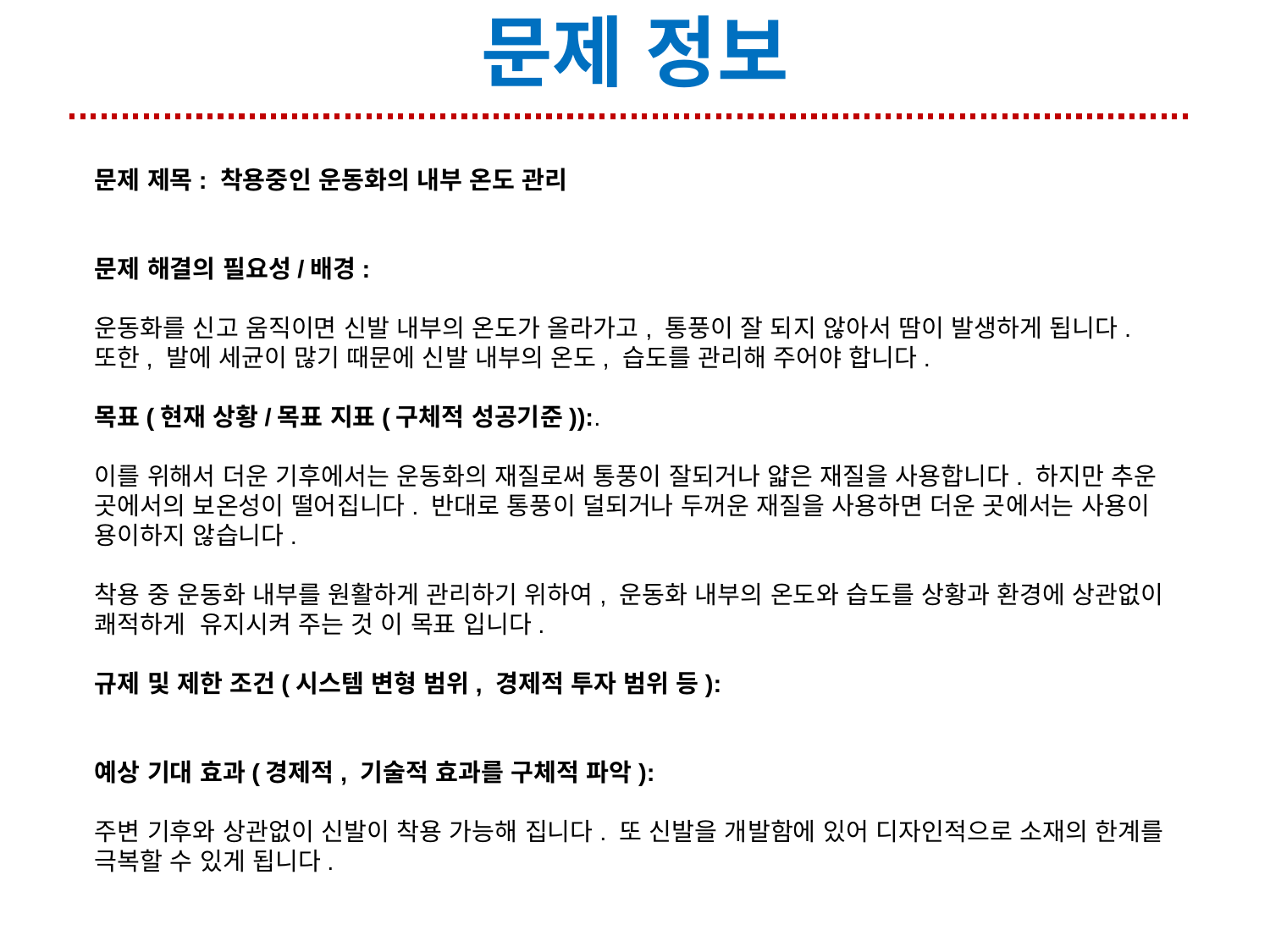

# 문제 정보
문제 제목: 착용중인 운동화의 내부 온도 관리

문제 해결의 필요성/배경:

운동화를 신고 움직이면 신발 내부의 온도가 올라가고, 통풍이 잘 되지 않아서 땀이 발생하게 됩니다. 또한, 발에 세균이 많기 때문에 신발 내부의 온도, 습도를 관리해 주어야 합니다.

목표(현재 상황/목표 지표(구체적 성공기준)):.

이를 위해서 더운 기후에서는 운동화의 재질로써 통풍이 잘되거나 얇은 재질을 사용합니다. 하지만 추운 곳에서의 보온성이 떨어집니다. 반대로 통풍이 덜되거나 두꺼운 재질을 사용하면 더운 곳에서는 사용이 용이하지 않습니다.

착용 중 운동화 내부를 원활하게 관리하기 위하여, 운동화 내부의 온도와 습도를 상황과 환경에 상관없이 쾌적하게  유지시켜 주는 것 이 목표 입니다.

규제 및 제한 조건(시스템 변형 범위, 경제적 투자 범위 등):

예상 기대 효과(경제적, 기술적 효과를 구체적 파악):

주변 기후와 상관없이 신발이 착용 가능해 집니다. 또 신발을 개발함에 있어 디자인적으로 소재의 한계를 극복할 수 있게 됩니다.